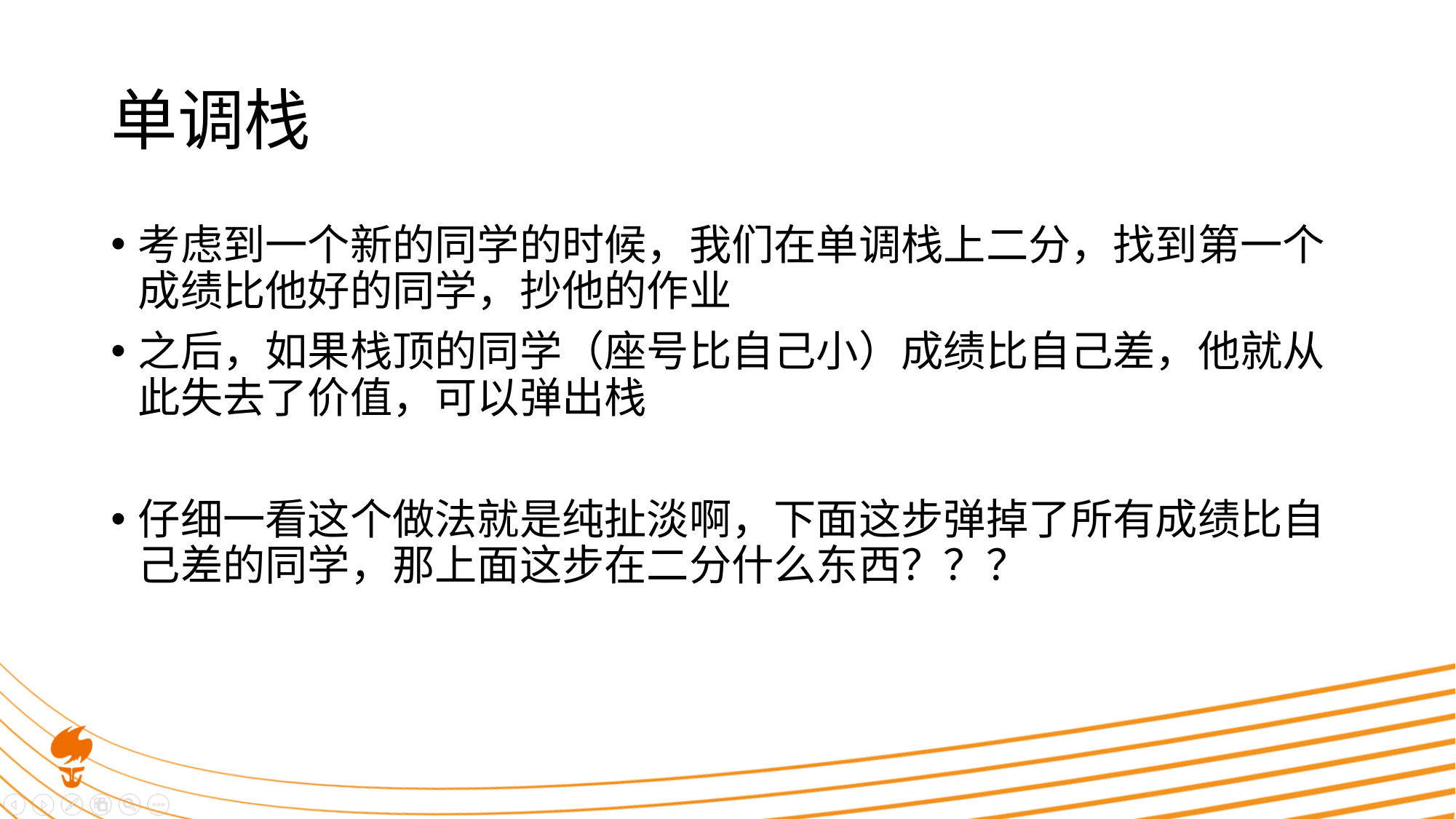

# 单调栈
考虑到一个新的同学的时候，我们在单调栈上二分，找到第一个成绩比他好的同学，抄他的作业
之后，如果栈顶的同学（座号比自己小）成绩比自己差，他就从此失去了价值，可以弹出栈

仔细一看这个做法就是纯扯淡啊，下面这步弹掉了所有成绩比自己差的同学，那上面这步在二分什么东西？？？